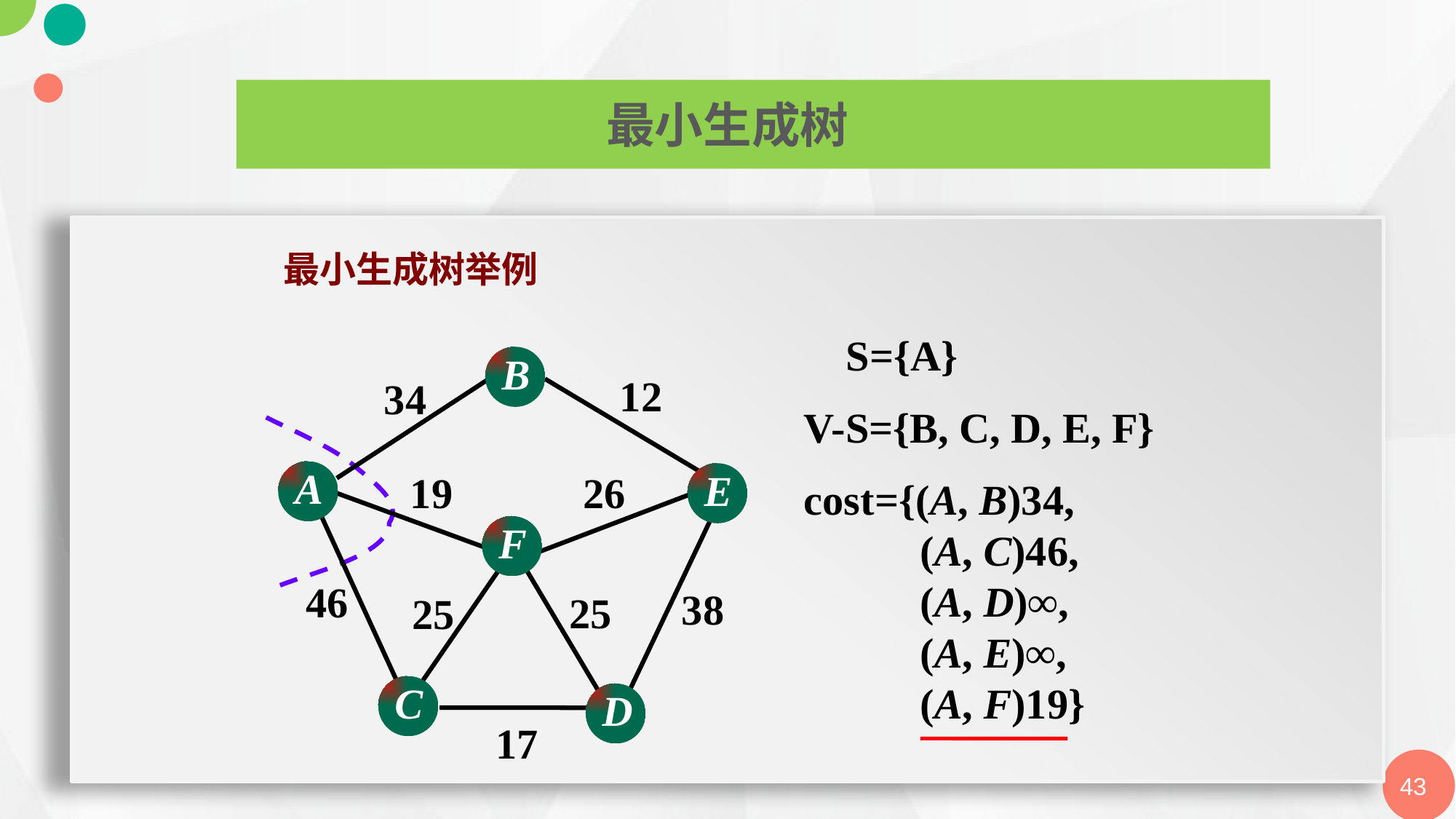

最小生成树
最小生成树举例
    S={A}
V-S={B, C, D, E, F}
cost={(A, B)34,
           (A, C)46,
           (A, D)∞,
           (A, E)∞,
           (A, F)19}
B

12
34

A

E

19
26

F

46
38
25
25
C

D

17